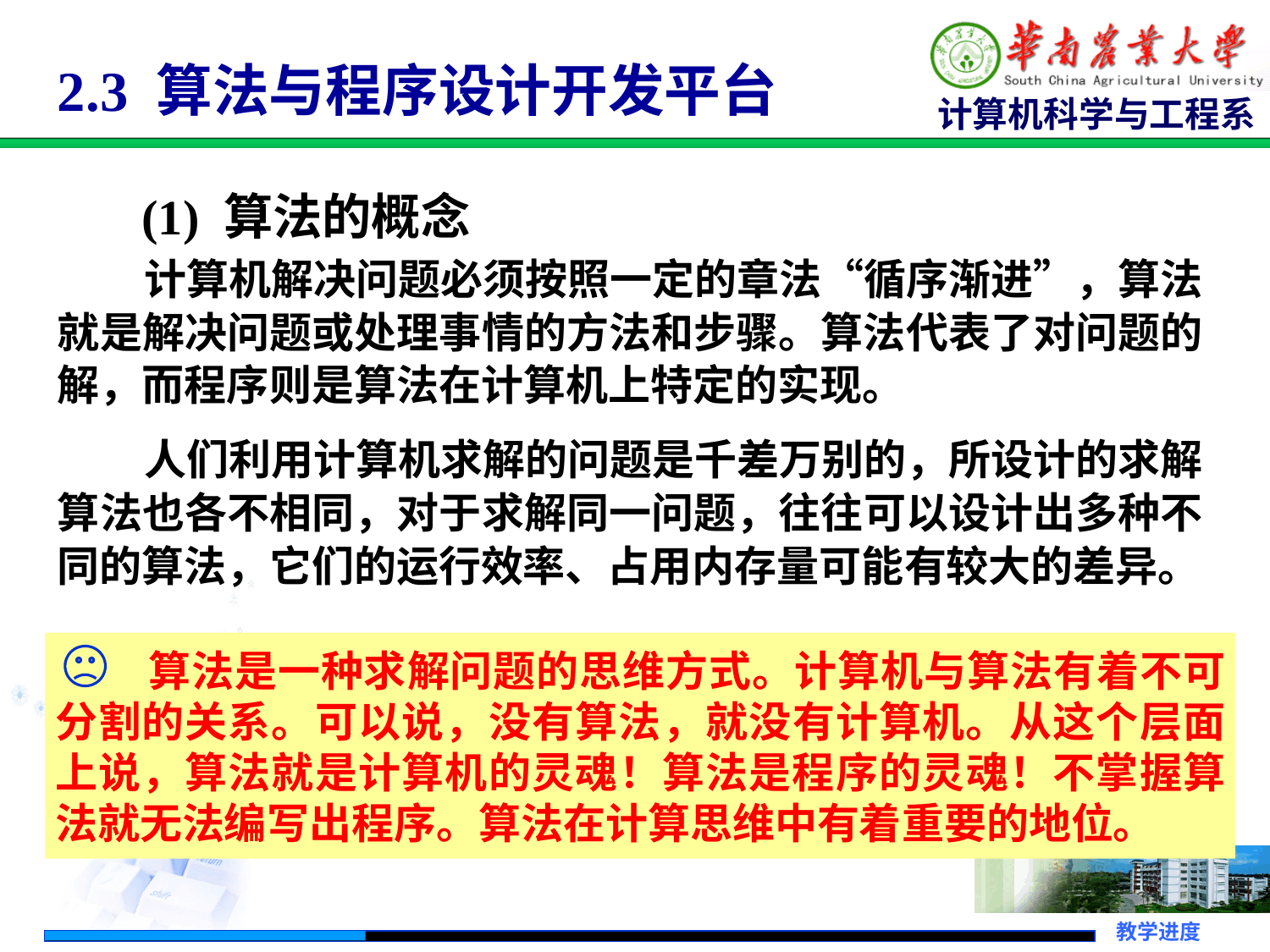

2.3 算法与程序设计开发平台
       (1) 算法的概念
        计算机解决问题必须按照一定的章法“循序渐进”，算法就是解决问题或处理事情的方法和步骤。算法代表了对问题的解，而程序则是算法在计算机上特定的实现。
        人们利用计算机求解的问题是千差万别的，所设计的求解算法也各不相同，对于求解同一问题，往往可以设计出多种不同的算法，它们的运行效率、占用内存量可能有较大的差异。

        算法是一种求解问题的思维方式。计算机与算法有着不可分割的关系。可以说，没有算法，就没有计算机。从这个层面上说，算法就是计算机的灵魂！算法是程序的灵魂！不掌握算法就无法编写出程序。算法在计算思维中有着重要的地位。